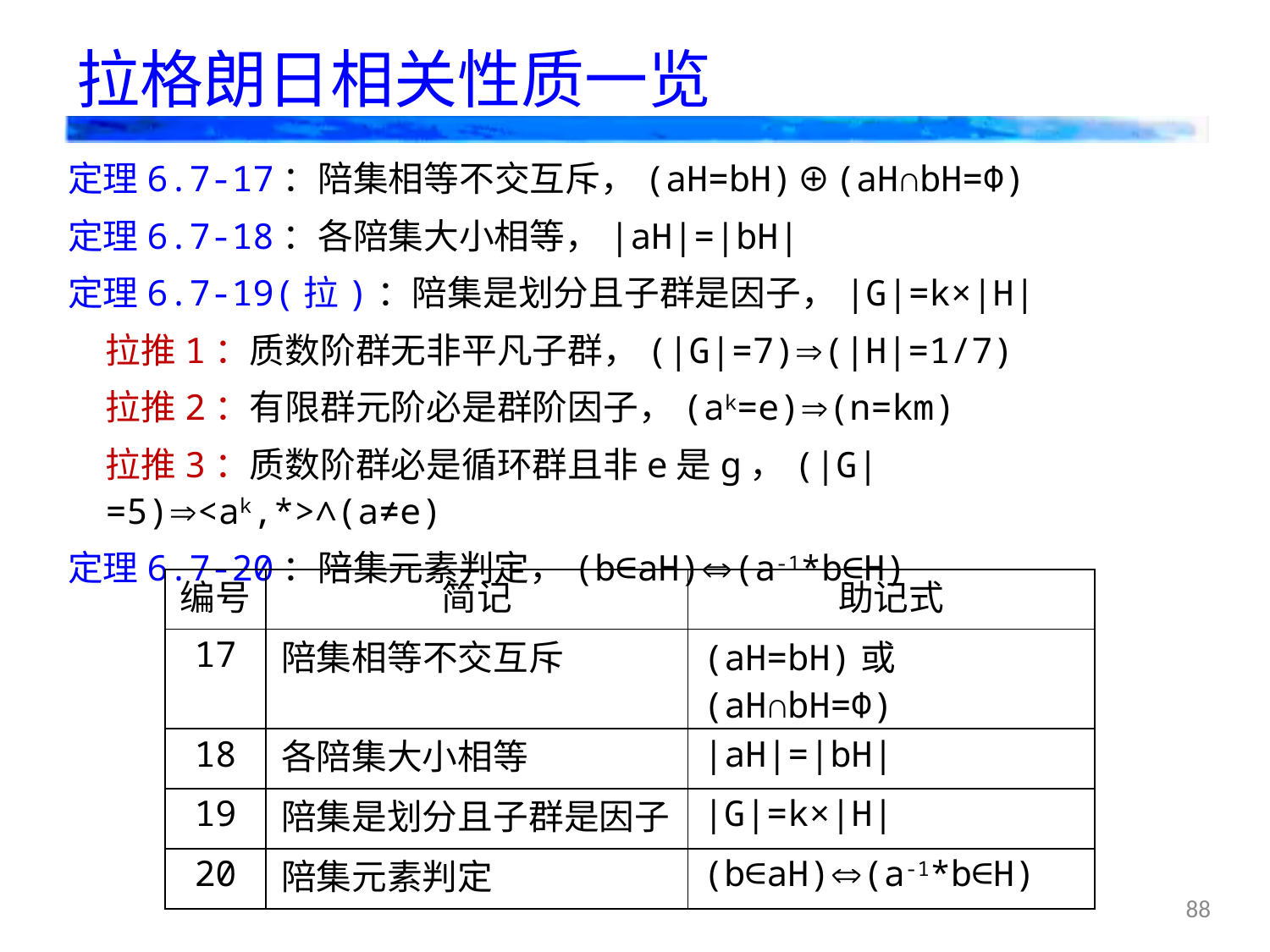

# 拉格朗日相关性质一览
定理6.7-17：陪集相等不交互斥，(aH=bH)⊕(aH∩bH=Φ)
定理6.7-18：各陪集大小相等，|aH|=|bH|
定理6.7-19(拉)：陪集是划分且子群是因子，|G|=k×|H|
拉推1：质数阶群无非平凡子群，(|G|=7)⇒(|H|=1/7)
拉推2：有限群元阶必是群阶因子，(ak=e)⇒(n=km)
拉推3：质数阶群必是循环群且非e是g，(|G|=5)⇒<ak,*>∧(a≠e)
定理6.7-20：陪集元素判定，(b∈aH)⇔(a-1*b∈H)
| 编号 | 简记 | 助记式 |
| --- | --- | --- |
| 17 | 陪集相等不交互斥 | (aH=bH)或(aH∩bH=Φ) |
| 18 | 各陪集大小相等 | |aH|=|bH| |
| 19 | 陪集是划分且子群是因子 | |G|=k×|H| |
| 20 | 陪集元素判定 | (b∈aH)⇔(a-1\*b∈H) |
88